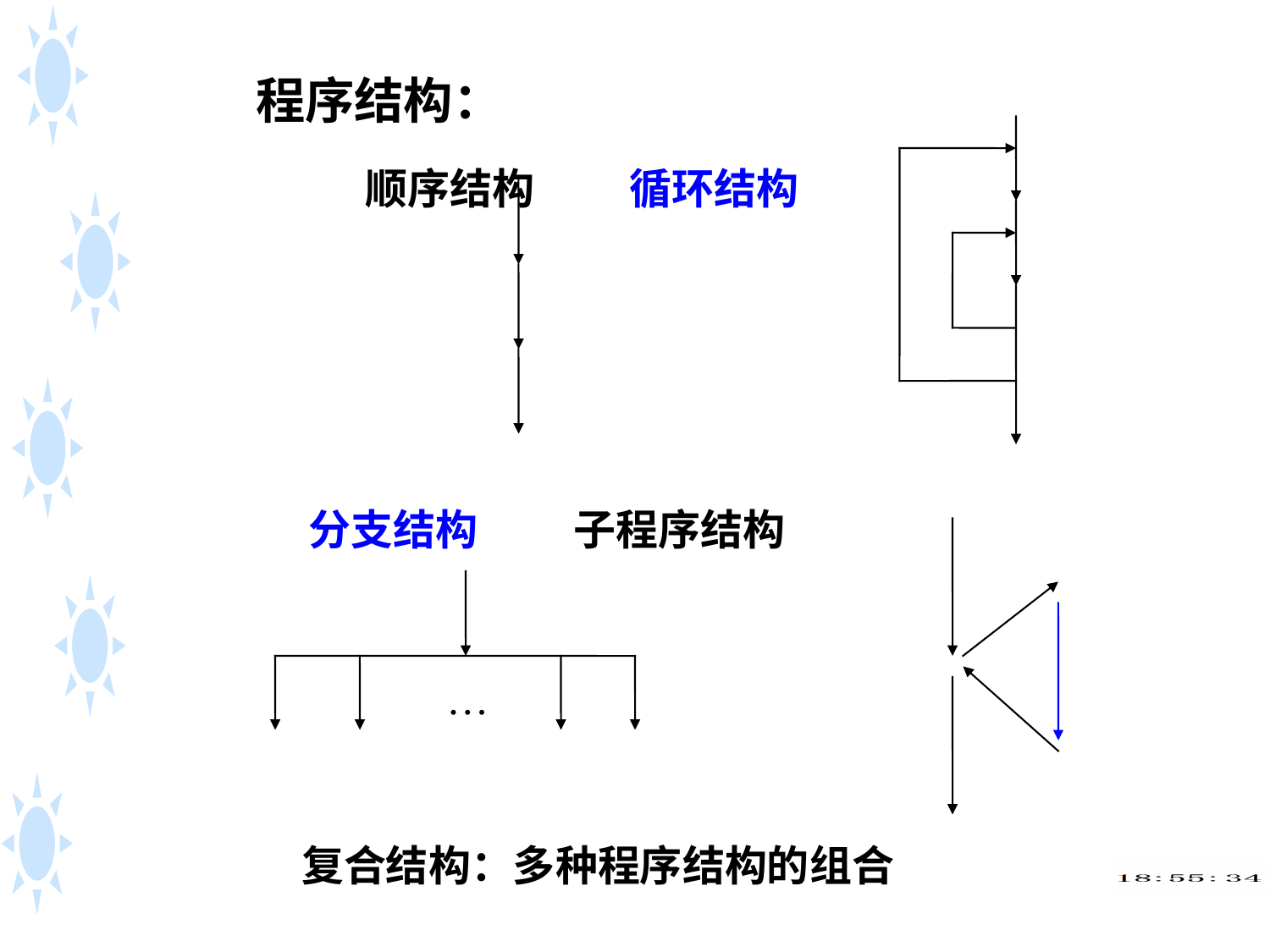

程序结构：

  顺序结构          循环结构

分支结构          子程序结构

…
复合结构：多种程序结构的组合